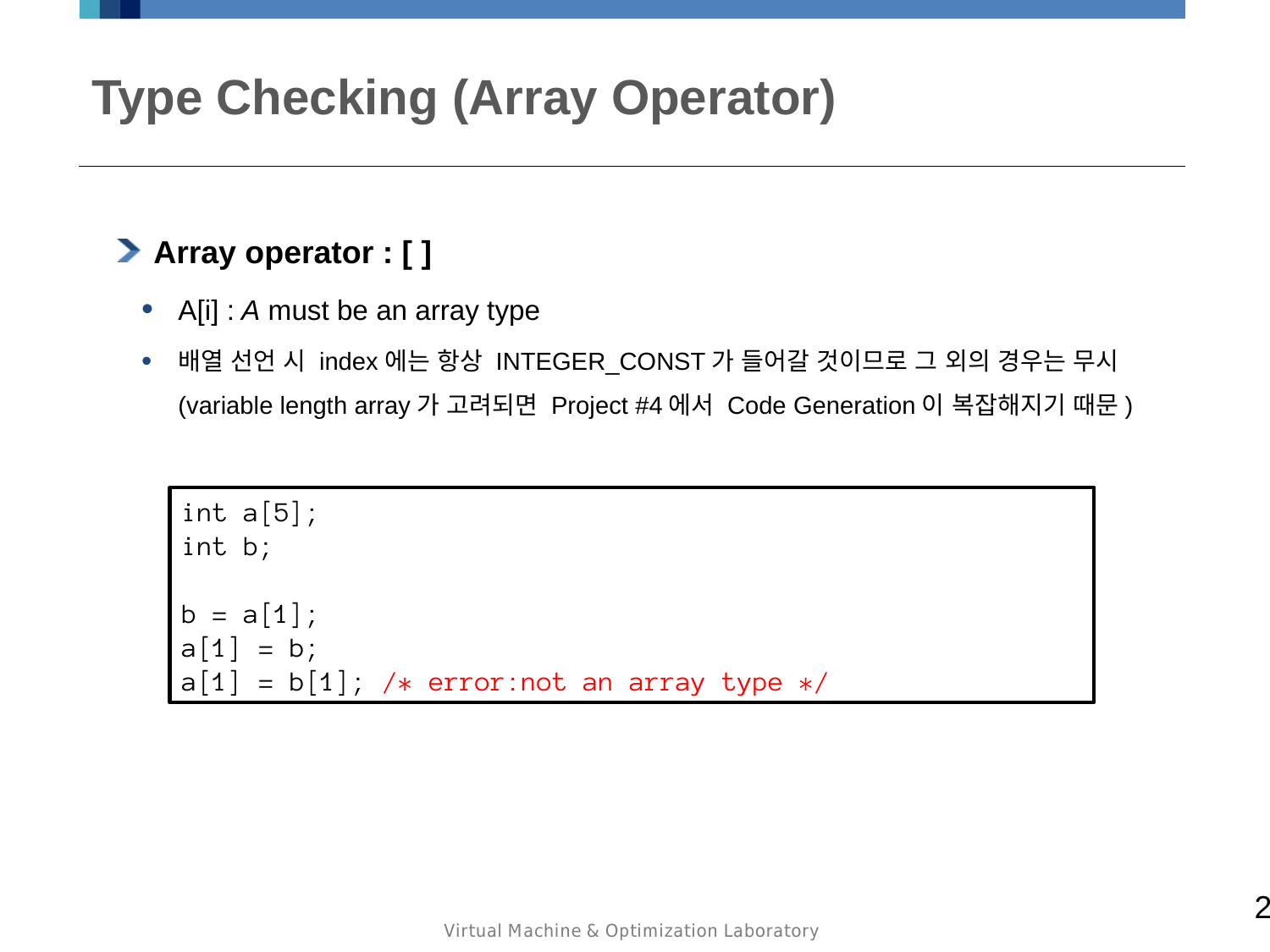

# Type Checking (Array Operator)
Array operator : [ ]
A[i] : A must be an array type
배열 선언 시 index에는 항상 INTEGER_CONST가 들어갈 것이므로 그 외의 경우는 무시
(variable length array가 고려되면 Project #4에서 Code Generation이 복잡해지기 때문)
int a[5];
int b;

b = a[1];
a[1] = b;
a[1] = b[1]; /* error:not an array type */